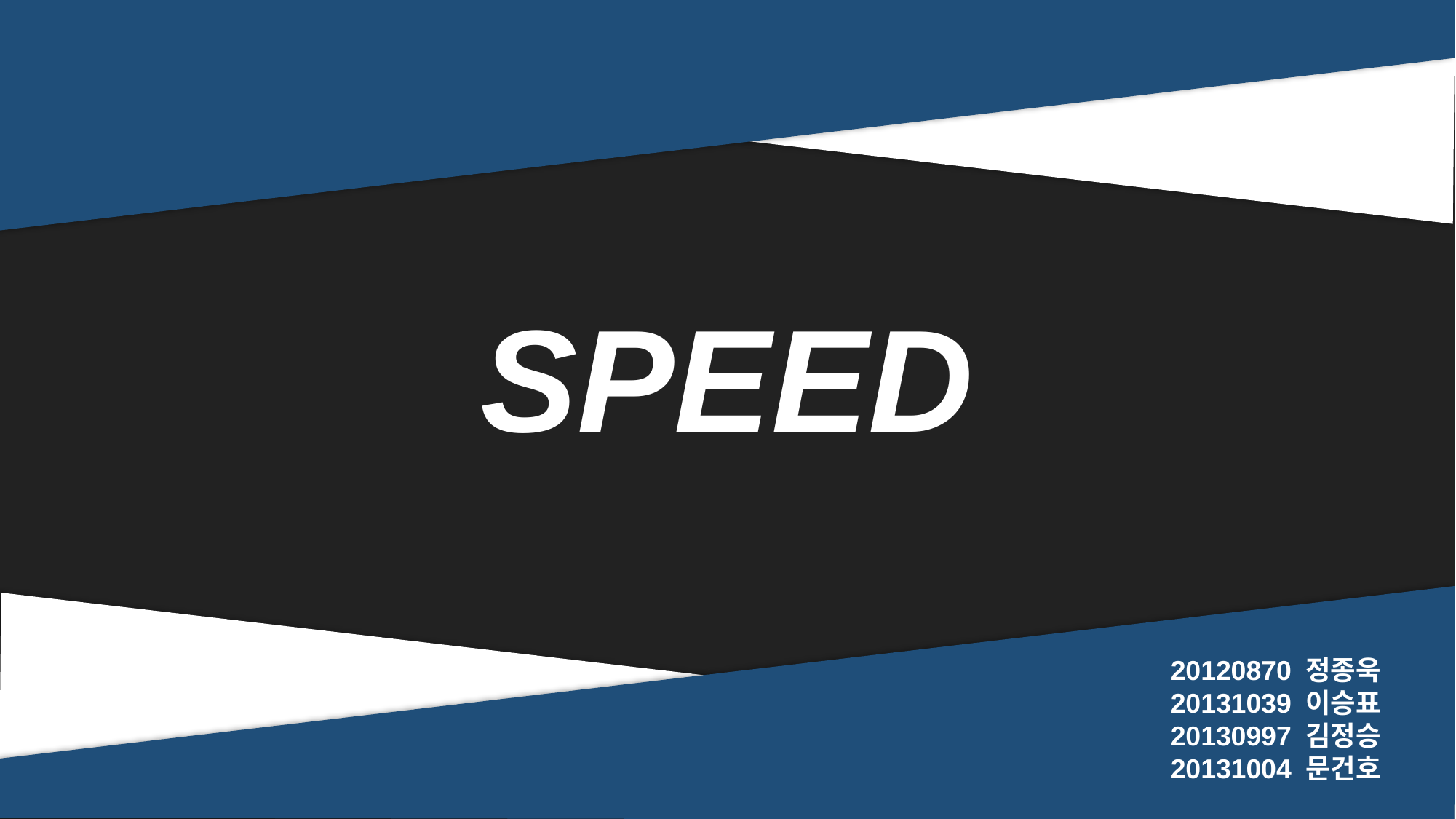

SPEED

20120870 정종욱
20131039 이승표
20130997 김정승
20131004 문건호